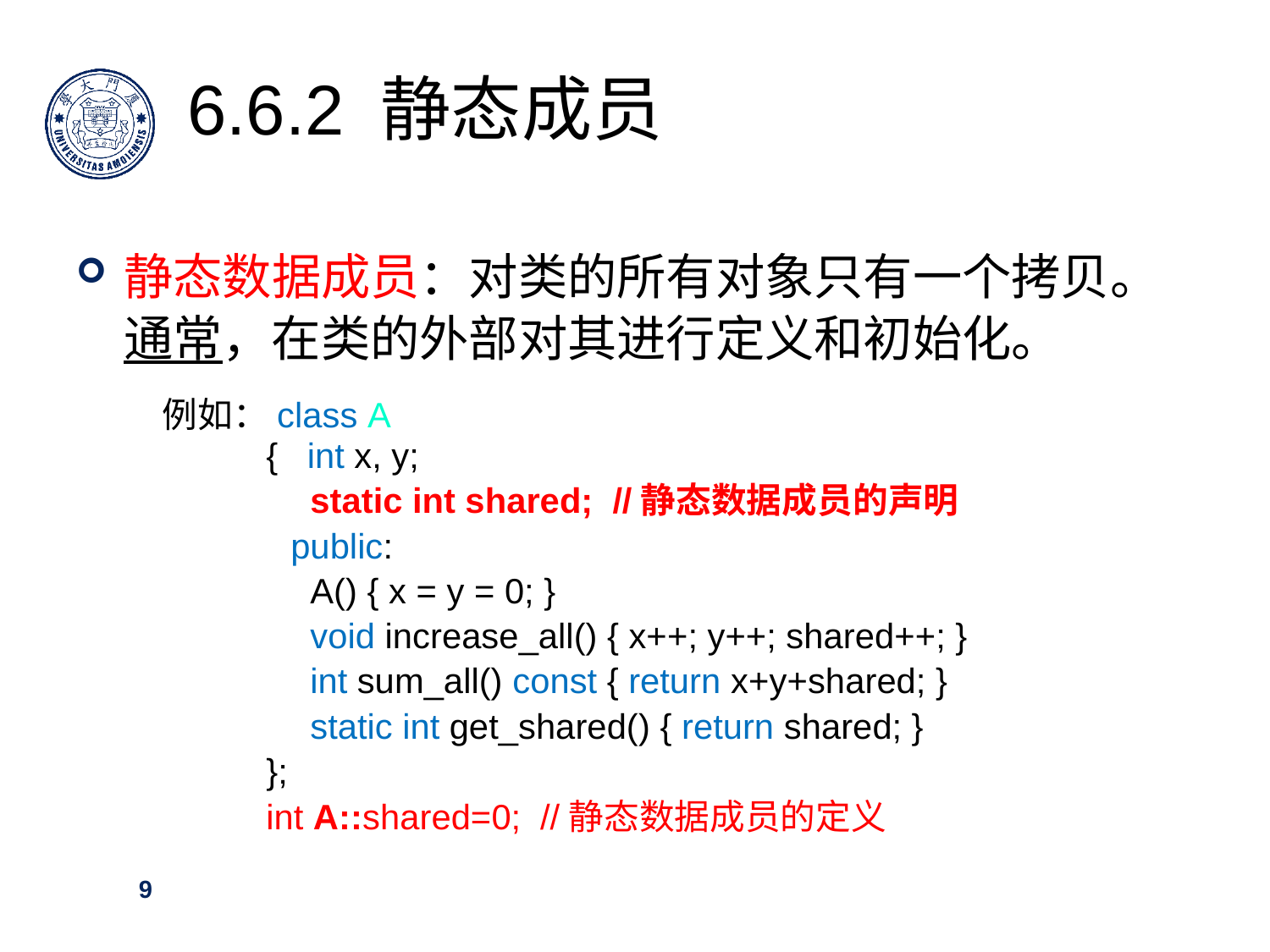

6.6.2 静态成员
静态数据成员：对类的所有对象只有一个拷贝。通常，在类的外部对其进行定义和初始化。
 例如：class A
             {   int x, y;
	           static int shared;  //静态数据成员的声明
	         public:
	           A() { x = y = 0; }
	           void increase_all() { x++; y++; shared++; }
	           int sum_all() const { return x+y+shared; }
	           static int get_shared() { return shared; }
             };
             int A::shared=0;  //静态数据成员的定义
9